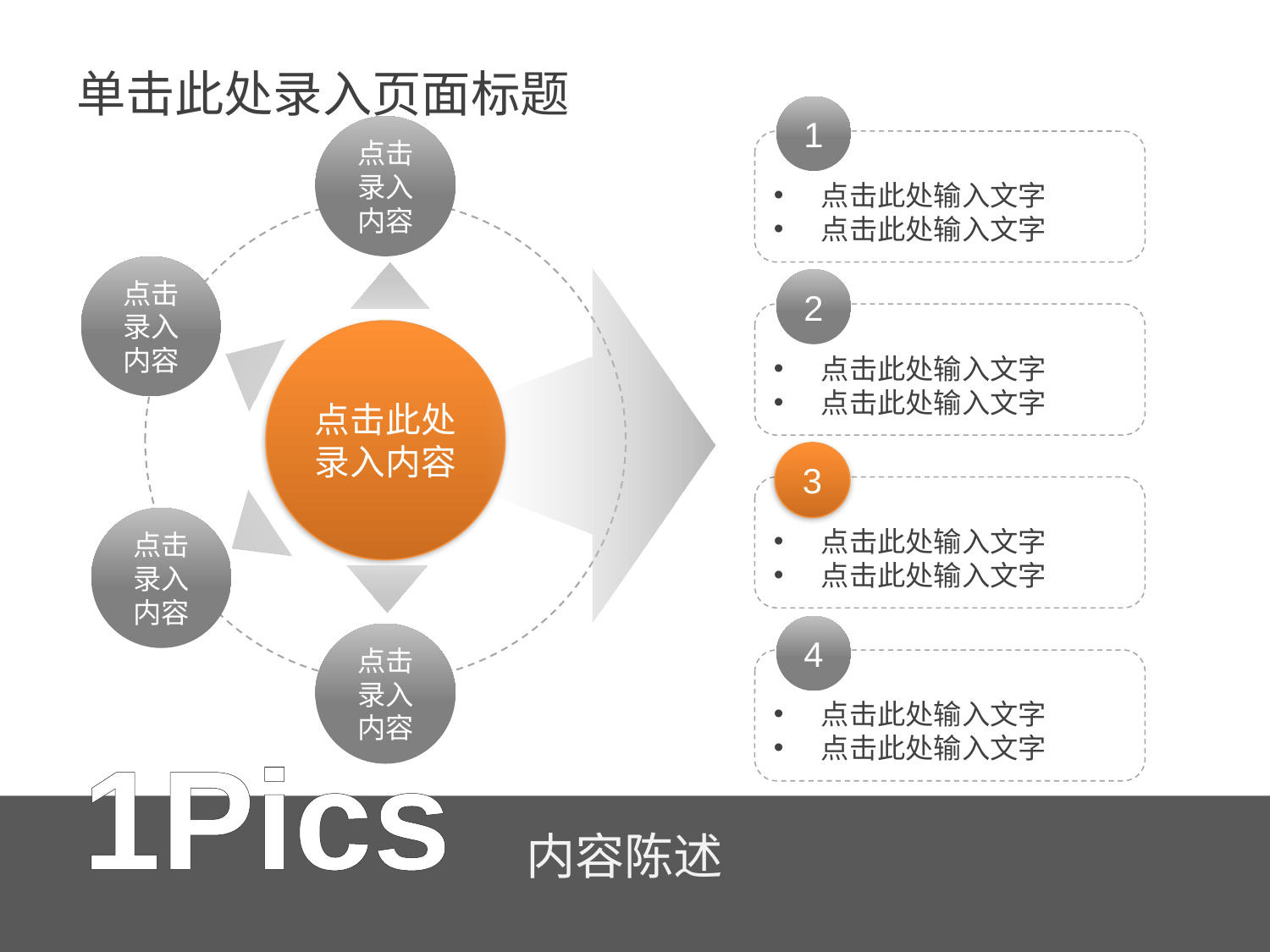

# 单击此处录入页面标题
1
点击录入内容

点击录入内容

点击此处
录入内容

点击录入内容

点击录入内容
点击此处输入文字
点击此处输入文字
2
点击此处输入文字
点击此处输入文字
3
点击此处输入文字
点击此处输入文字
4
点击此处输入文字
点击此处输入文字
1Pics

内容陈述